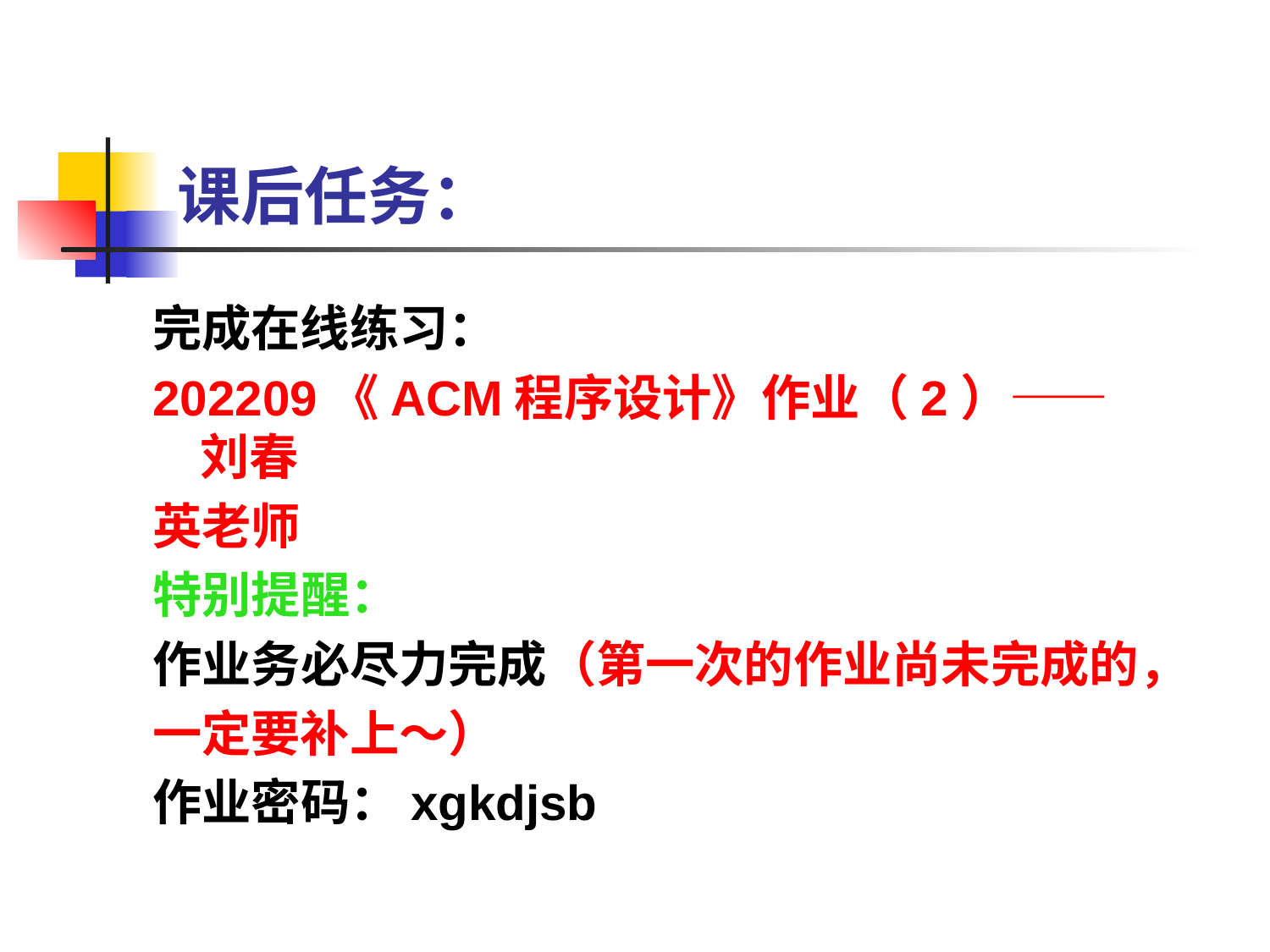

# 课后任务：
完成在线练习：
202209《ACM程序设计》作业（2）—— 刘春
英老师
特别提醒：
作业务必尽力完成（第一次的作业尚未完成的，
一定要补上～）
作业密码：xgkdjsb

30